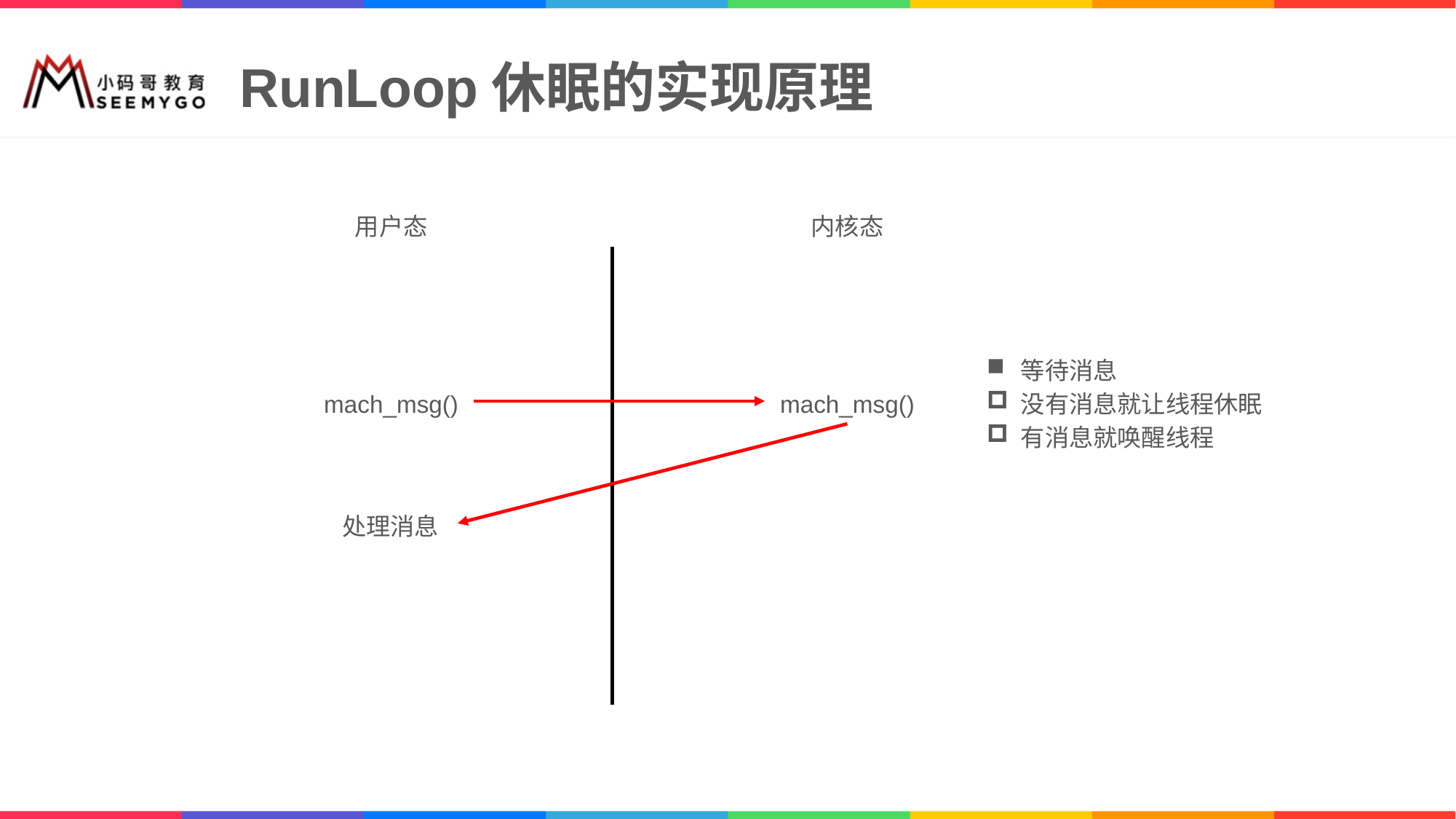

# RunLoop休眠的实现原理
用户态
内核态
等待消息
没有消息就让线程休眠
有消息就唤醒线程
mach_msg()
mach_msg()
处理消息